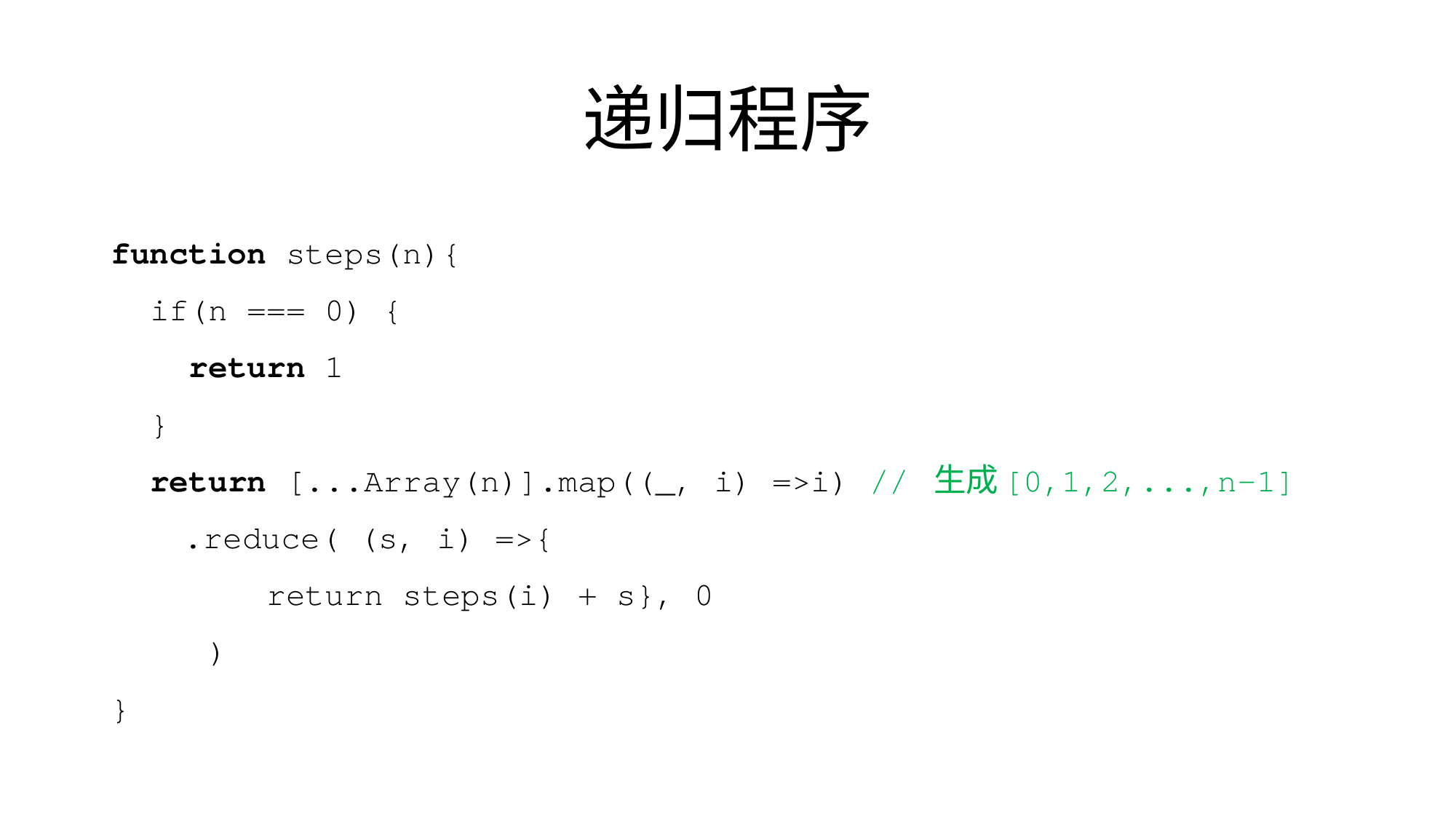

# 递归程序
function steps(n){
  if(n === 0) {
    return 1
  }
  return [...Array(n)].map((_, i) =>i) // 生成[0,1,2,...,n-1]
  	.reduce( (s, i) =>{
        return steps(i) + s}, 0
     )
}